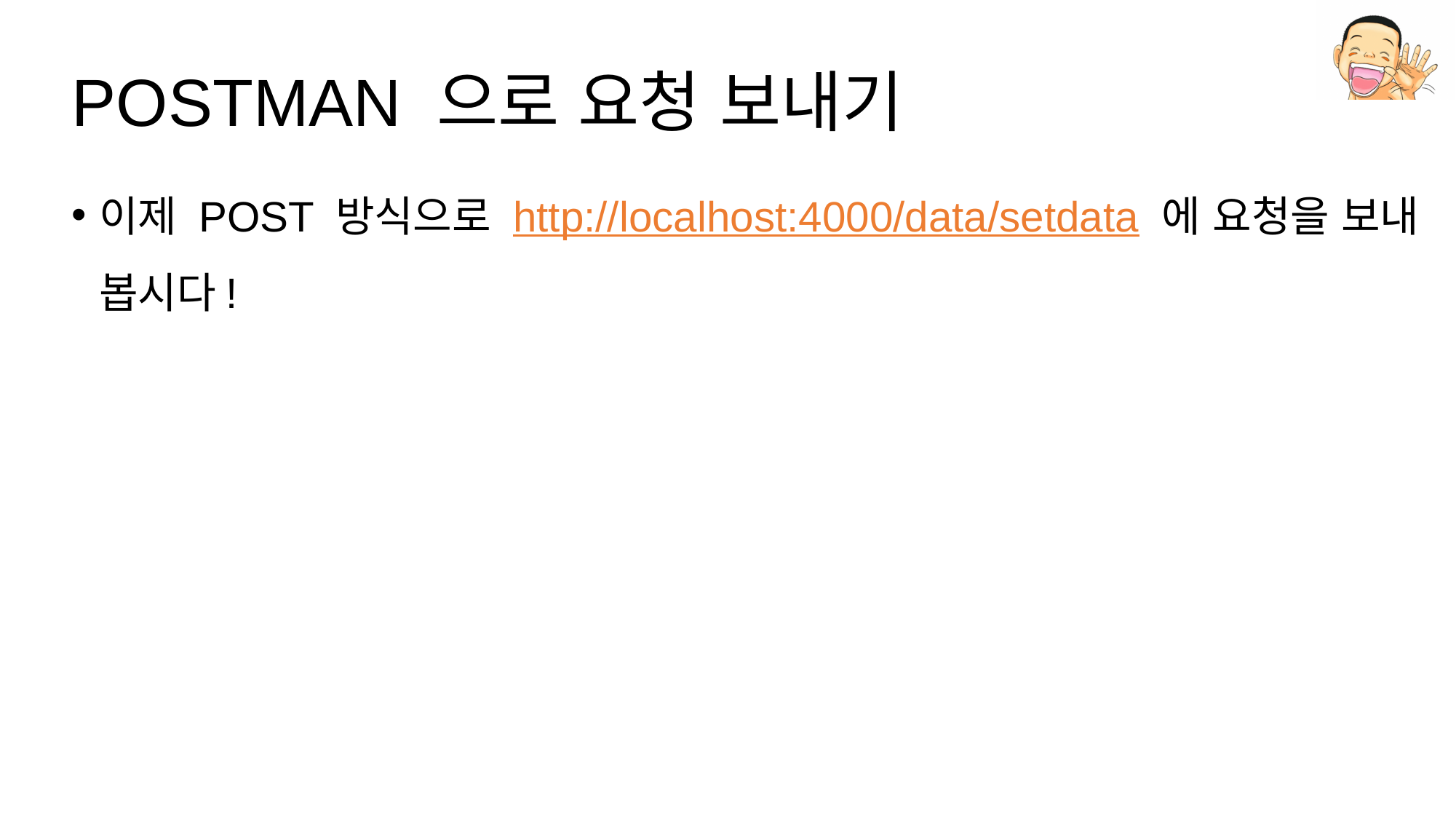

# POSTMAN 으로 요청 보내기
이제 POST 방식으로 http://localhost:4000/data/setdata 에 요청을 보내 봅시다!